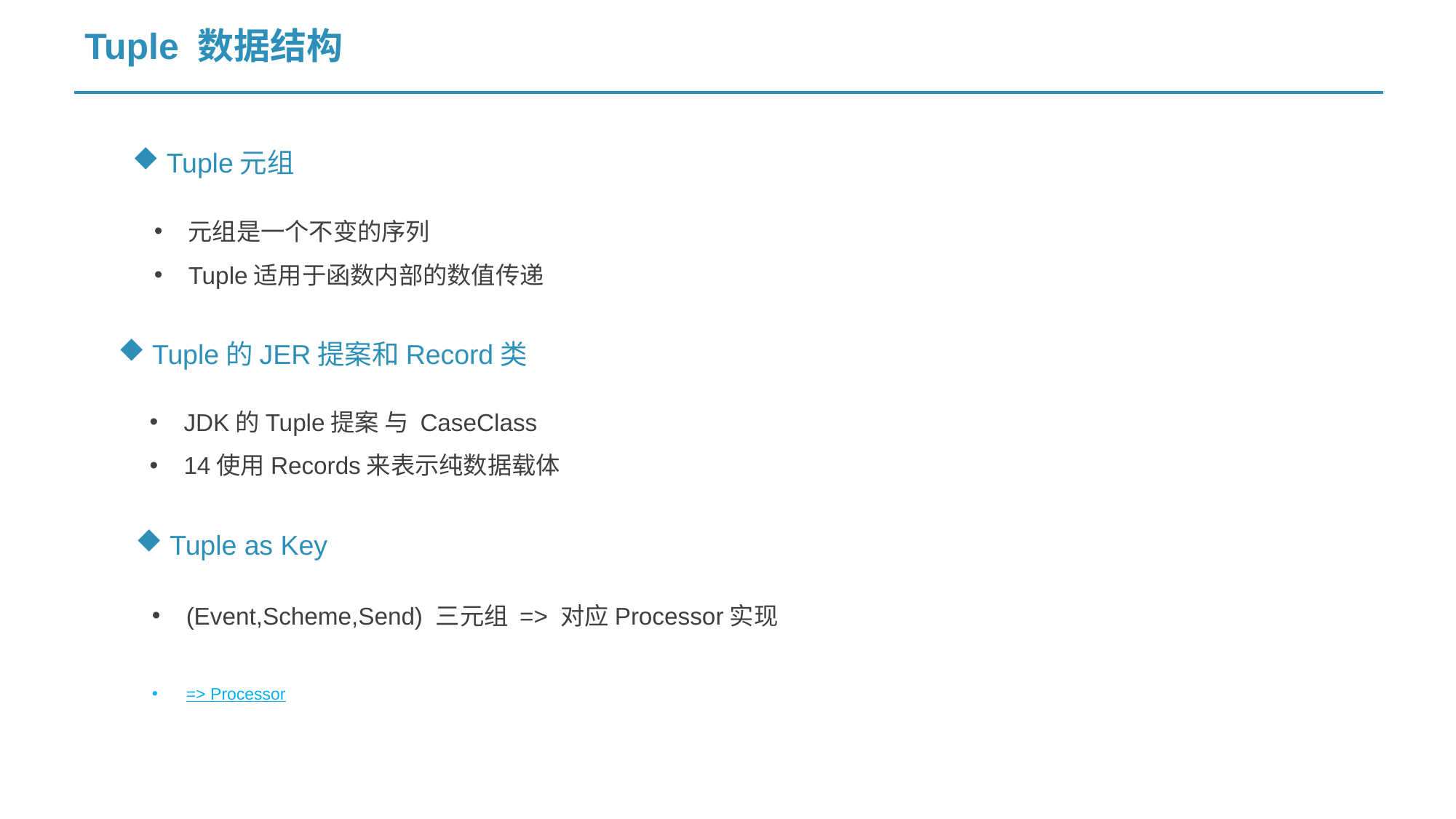

Tuple 数据结构
Tuple元组
元组是一个不变的序列
Tuple适用于函数内部的数值传递
Tuple的JER提案和Record类
JDK的Tuple提案 与 CaseClass
14使用Records来表示纯数据载体
Tuple as Key
(Event,Scheme,Send) 三元组 => 对应Processor实现

=> Processor